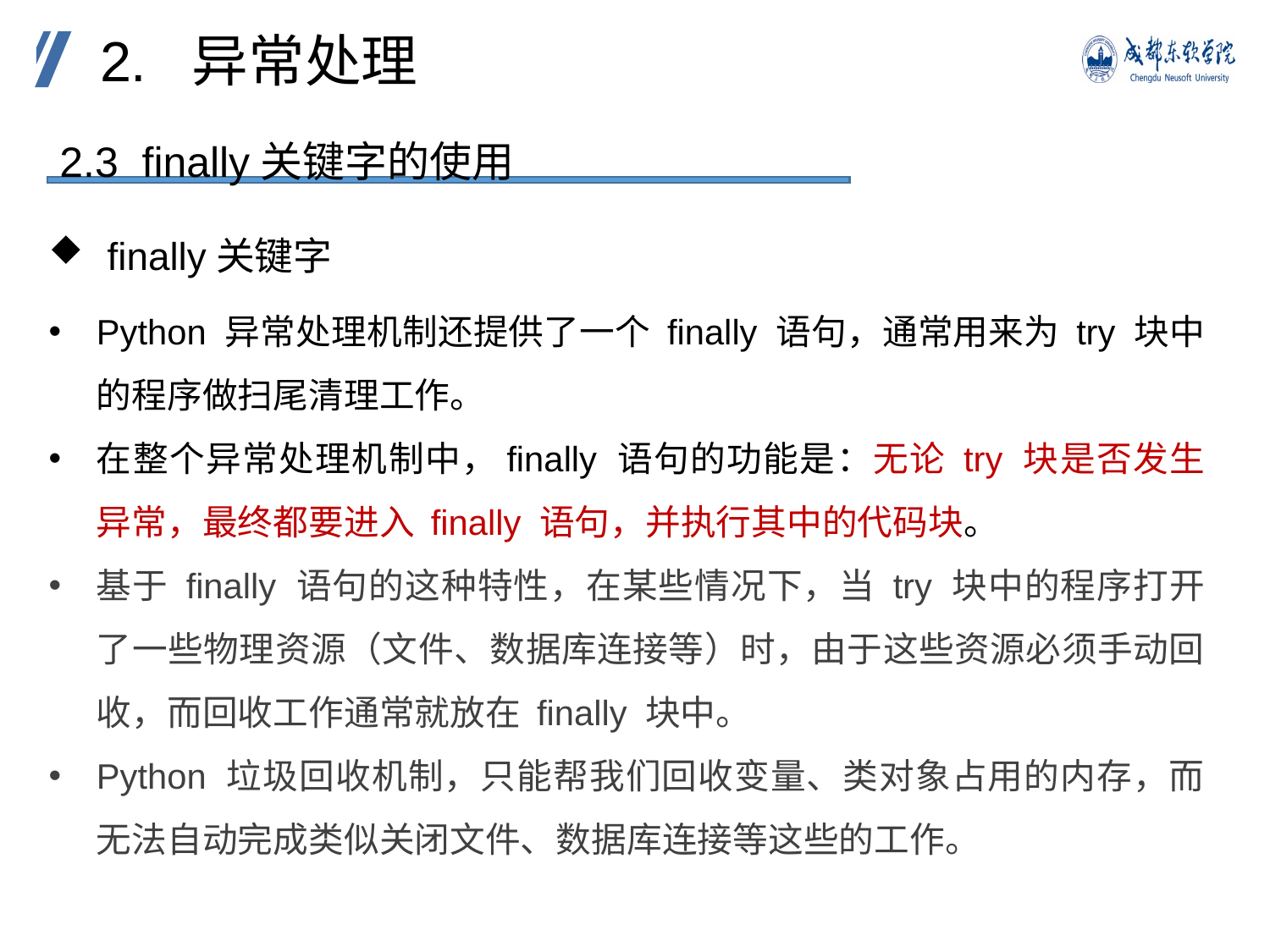

2.  异常处理
2.3  finally关键字的使用

 finally关键字
Python 异常处理机制还提供了一个 finally 语句，通常用来为 try 块中的程序做扫尾清理工作。
在整个异常处理机制中，finally 语句的功能是：无论 try 块是否发生异常，最终都要进入 finally 语句，并执行其中的代码块。
基于 finally 语句的这种特性，在某些情况下，当 try 块中的程序打开了一些物理资源（文件、数据库连接等）时，由于这些资源必须手动回收，而回收工作通常就放在 finally 块中。
Python 垃圾回收机制，只能帮我们回收变量、类对象占用的内存，而无法自动完成类似关闭文件、数据库连接等这些的工作。